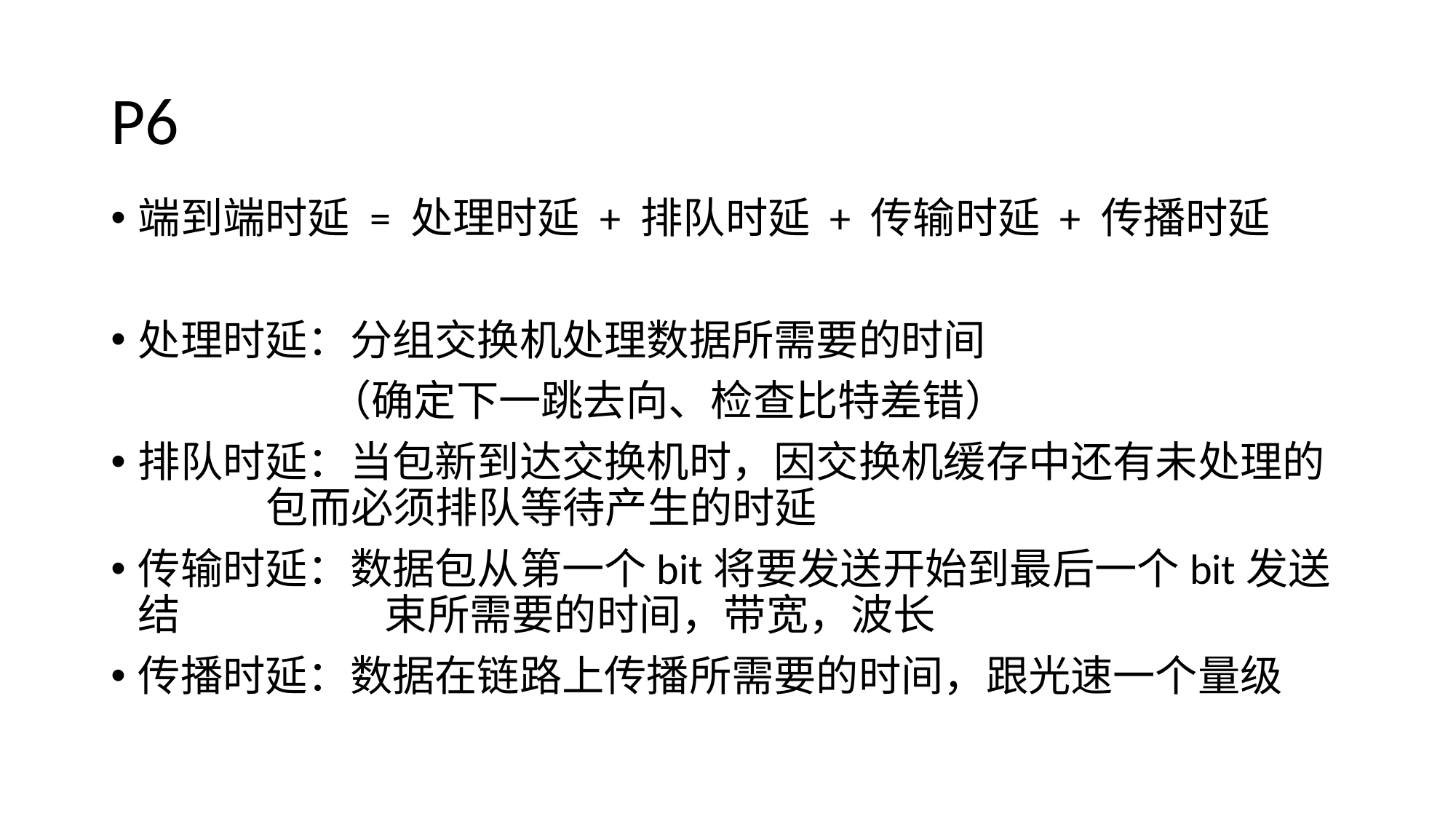

P6
端到端时延 = 处理时延 + 排队时延 + 传输时延 + 传播时延

处理时延：分组交换机处理数据所需要的时间
		（确定下一跳去向、检查比特差错）
排队时延：当包新到达交换机时，因交换机缓存中还有未处理的		  包而必须排队等待产生的时延
传输时延：数据包从第一个bit将要发送开始到最后一个bit发送结		   束所需要的时间，带宽，波长
传播时延：数据在链路上传播所需要的时间，跟光速一个量级